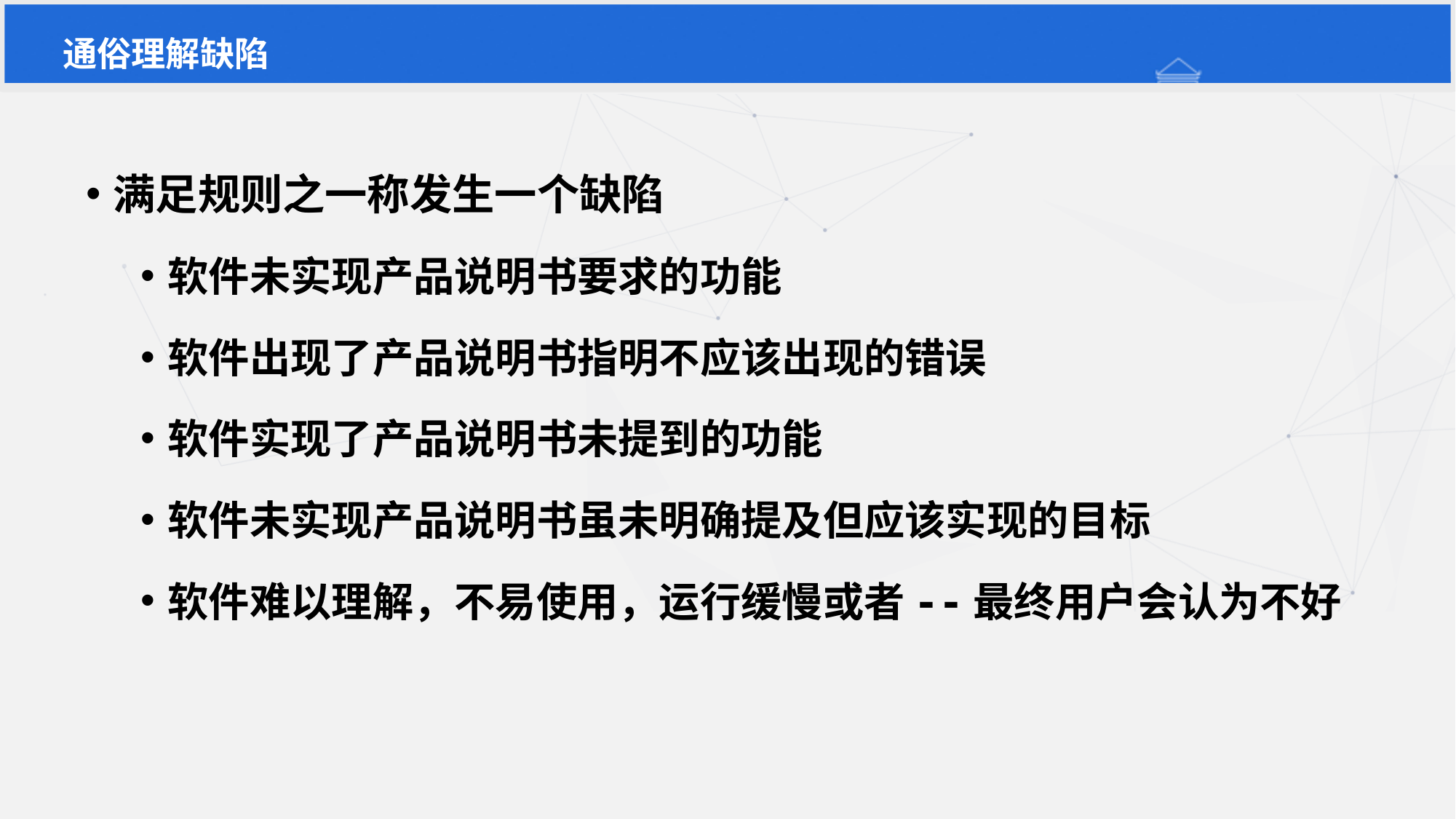

通俗理解缺陷
满足规则之一称发生一个缺陷
软件未实现产品说明书要求的功能
软件出现了产品说明书指明不应该出现的错误
软件实现了产品说明书未提到的功能
软件未实现产品说明书虽未明确提及但应该实现的目标
软件难以理解，不易使用，运行缓慢或者--最终用户会认为不好